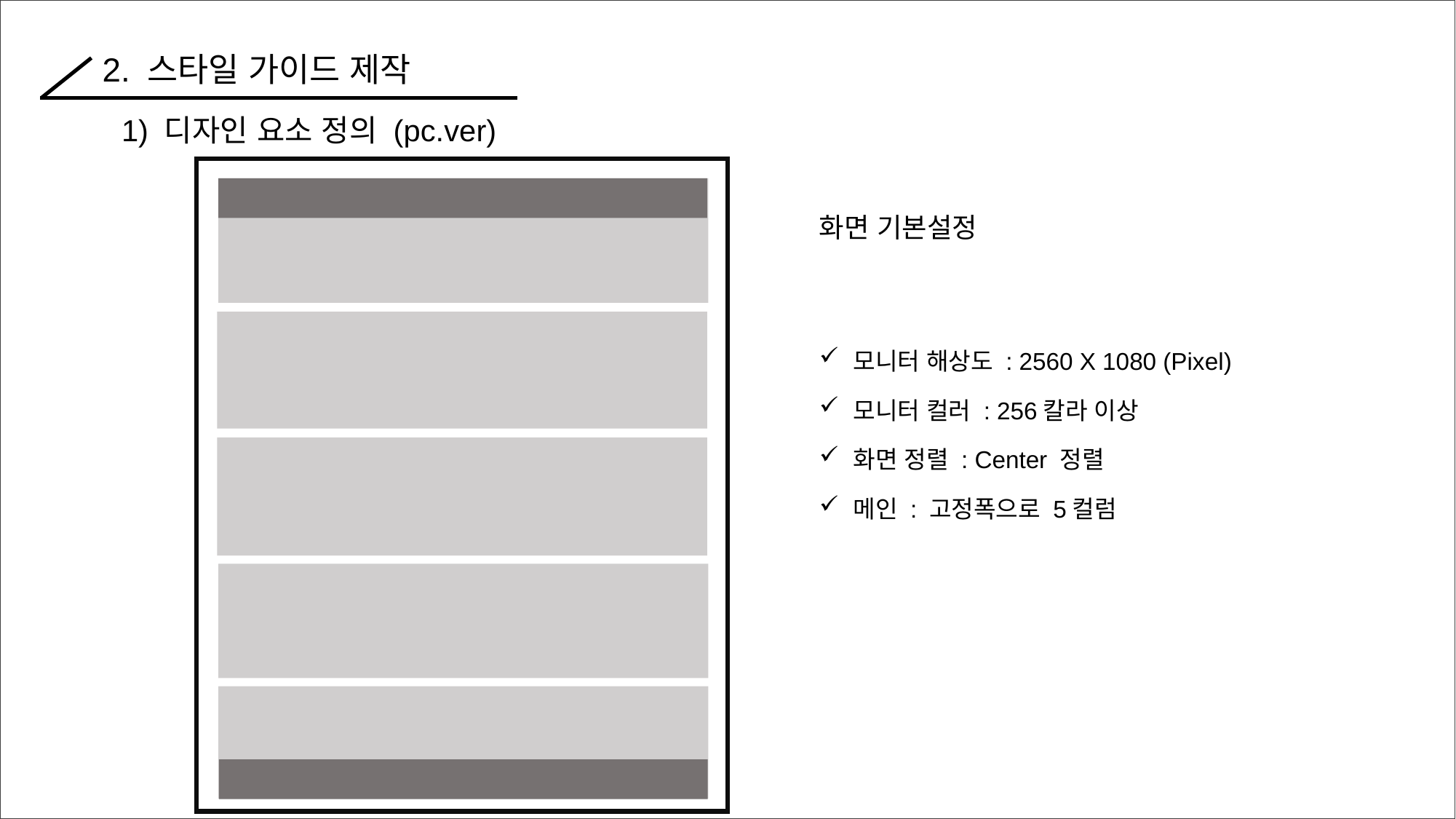

T
2. 스타일 가이드 제작
#
1) 디자인 요소 정의 (pc.ver)

화면 기본설정

모니터 해상도 : 2560 X 1080 (Pixel)
모니터 컬러 : 256칼라 이상
화면 정렬 : Center 정렬
메인 : 고정폭으로 5컬럼